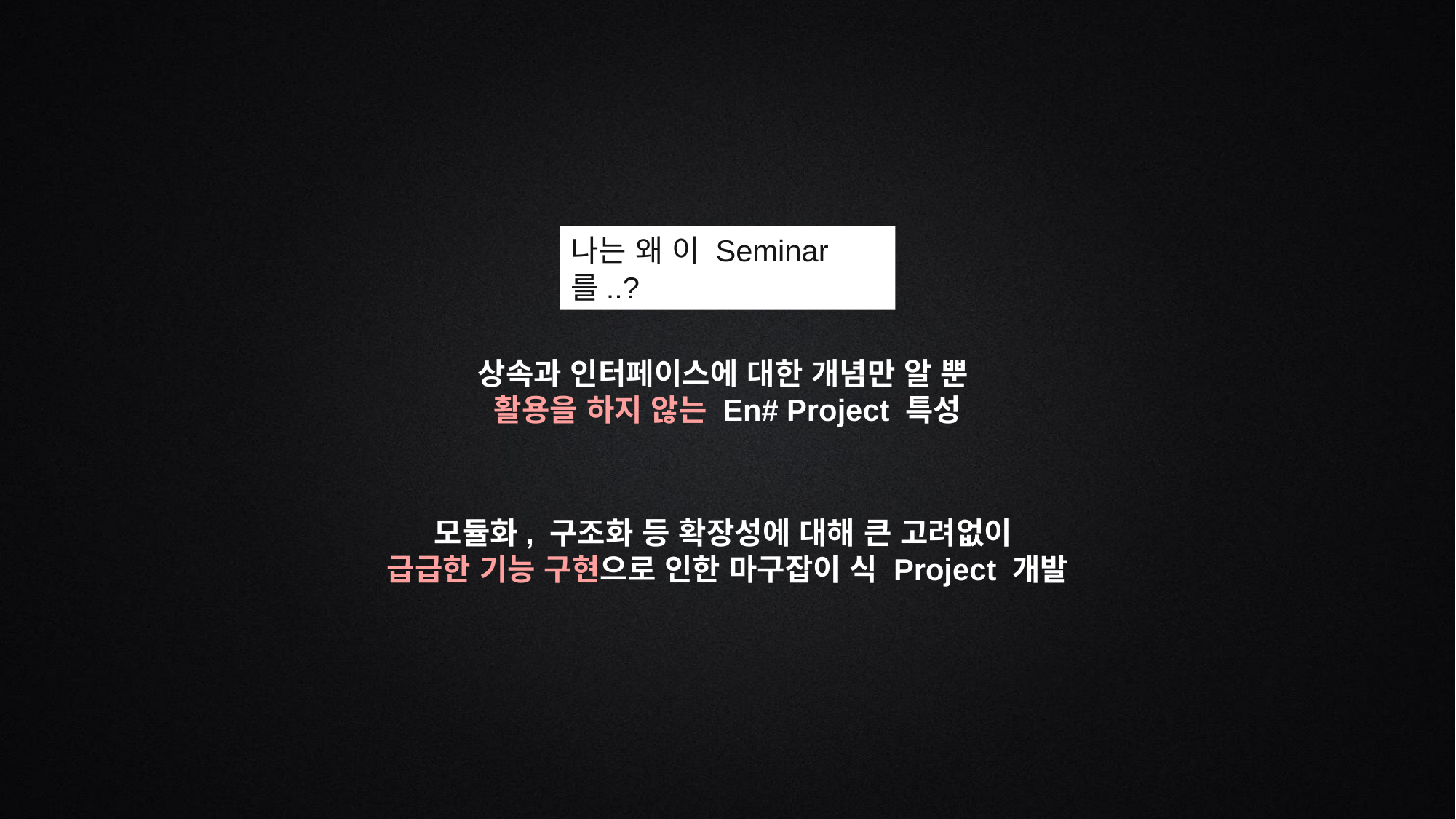

나는 왜 이 Seminar를..?
상속과 인터페이스에 대한 개념만 알 뿐
활용을 하지 않는 En# Project 특성
모듈화, 구조화 등 확장성에 대해 큰 고려없이
급급한 기능 구현으로 인한 마구잡이 식 Project 개발